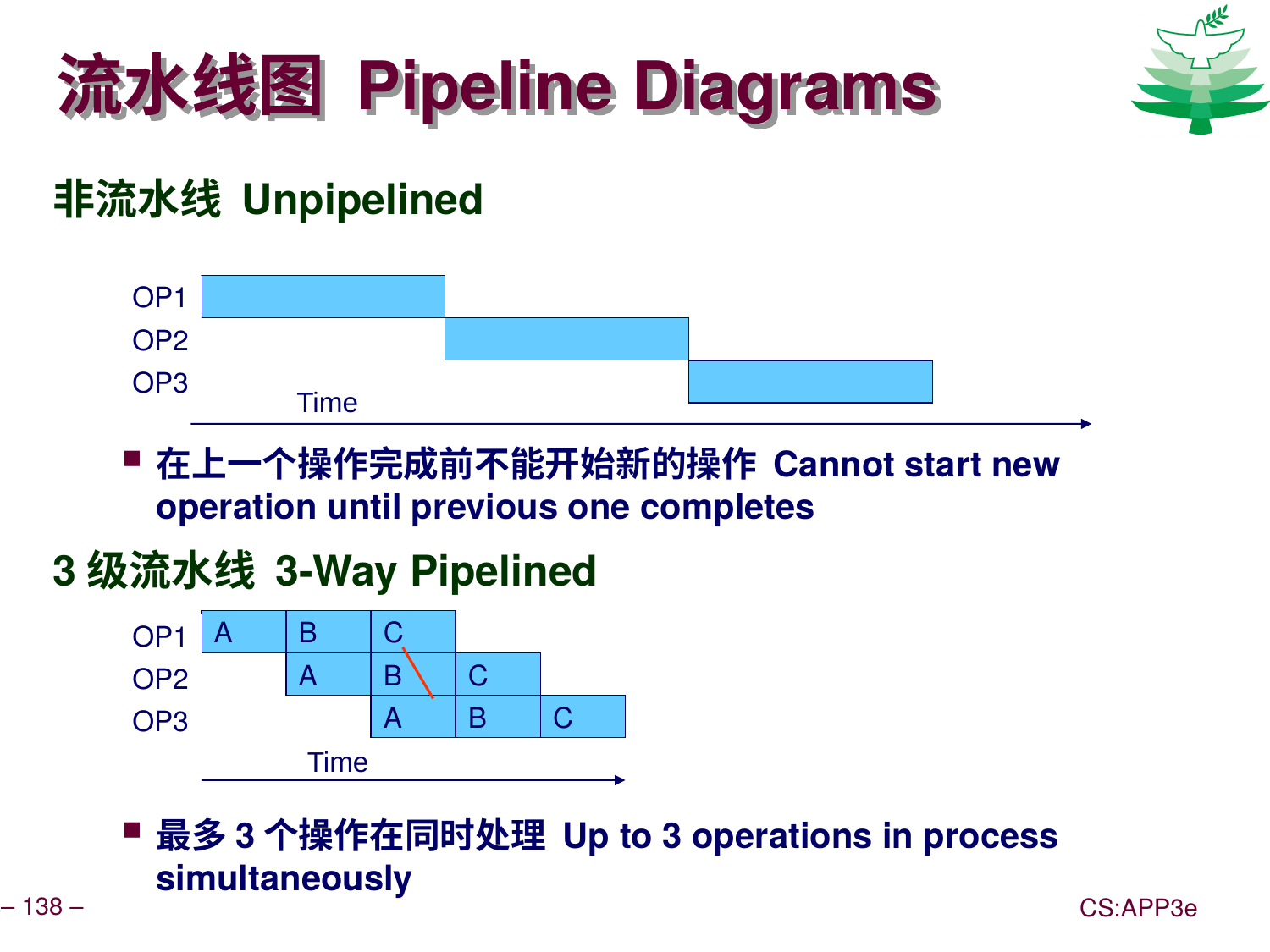

# 流水线图 Pipeline Diagrams
非流水线 Unpipelined

在上一个操作完成前不能开始新的操作 Cannot start new operation until previous one completes
3级流水线 3-Way Pipelined

最多3个操作在同时处理 Up to 3 operations in process simultaneously
OP1

OP2

OP3

Time

A
B
C
A
B
C
A
B
C
Time

OP1
OP2
OP3